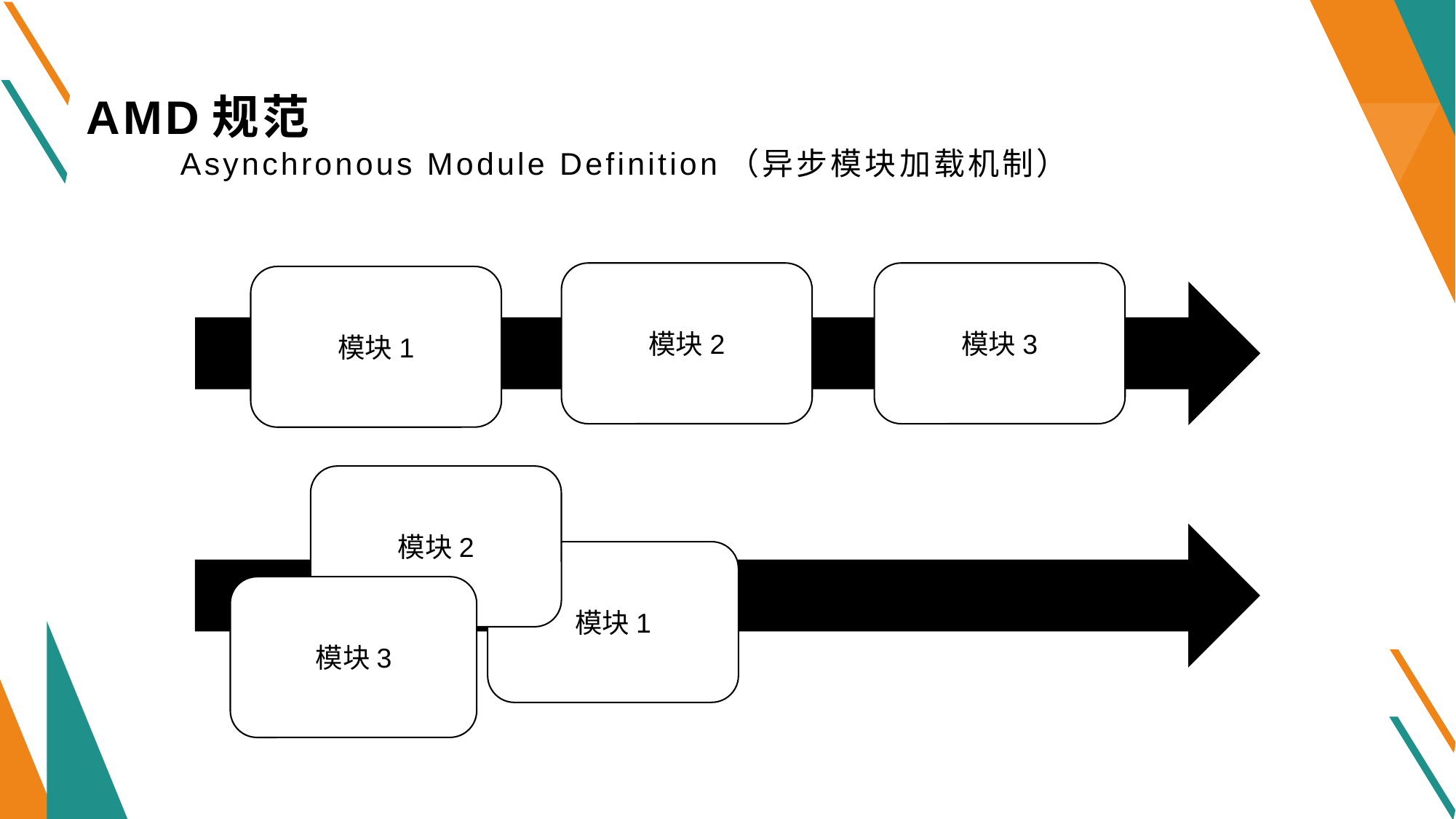

# AMD规范 Asynchronous Module Definition（异步模块加载机制）
模块2
模块3
模块1

模块2

模块1
模块3